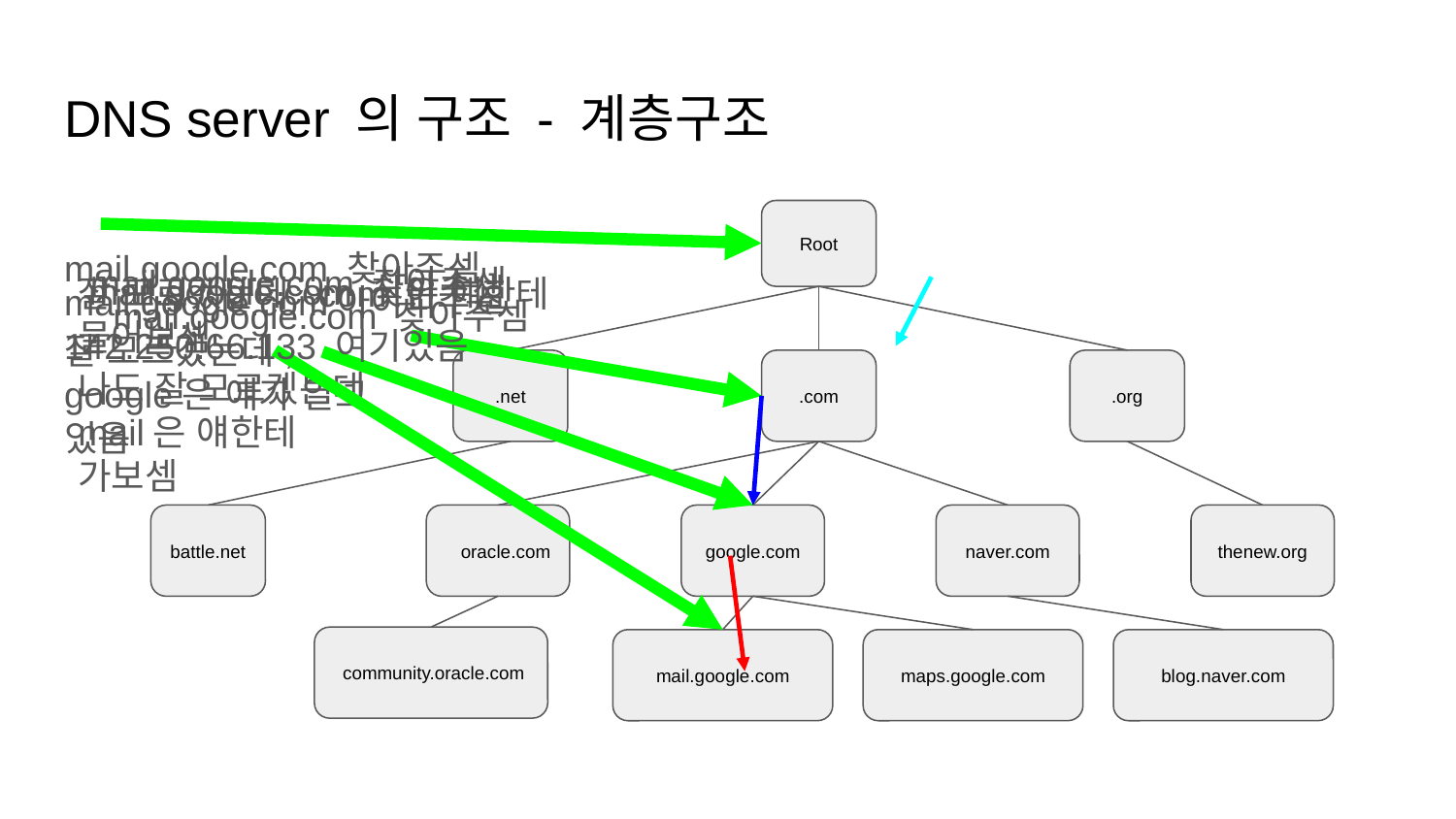

# DNS server 의 구조 - 계층구조

Root
mail.google.com 찾아주셈
mail.google.com 찾아주셈
mail.google.com 찾아주셈
잘 모르겠는데 .com 은 얘한테 물어보셈
mail.google.com아이피주소
142.250.66.133 여기있음
mail.google.com 찾아주셈
잘 모르겠는데, google은 얘가 알고 있음
.com
.net
.org
나도 잘 모르겠는데 mail은 얘한테 가보셈

battle.net
   oracle.com
google.com
naver.com
thenew.org
 community.oracle.com
mail.google.com
maps.google.com
blog.naver.com